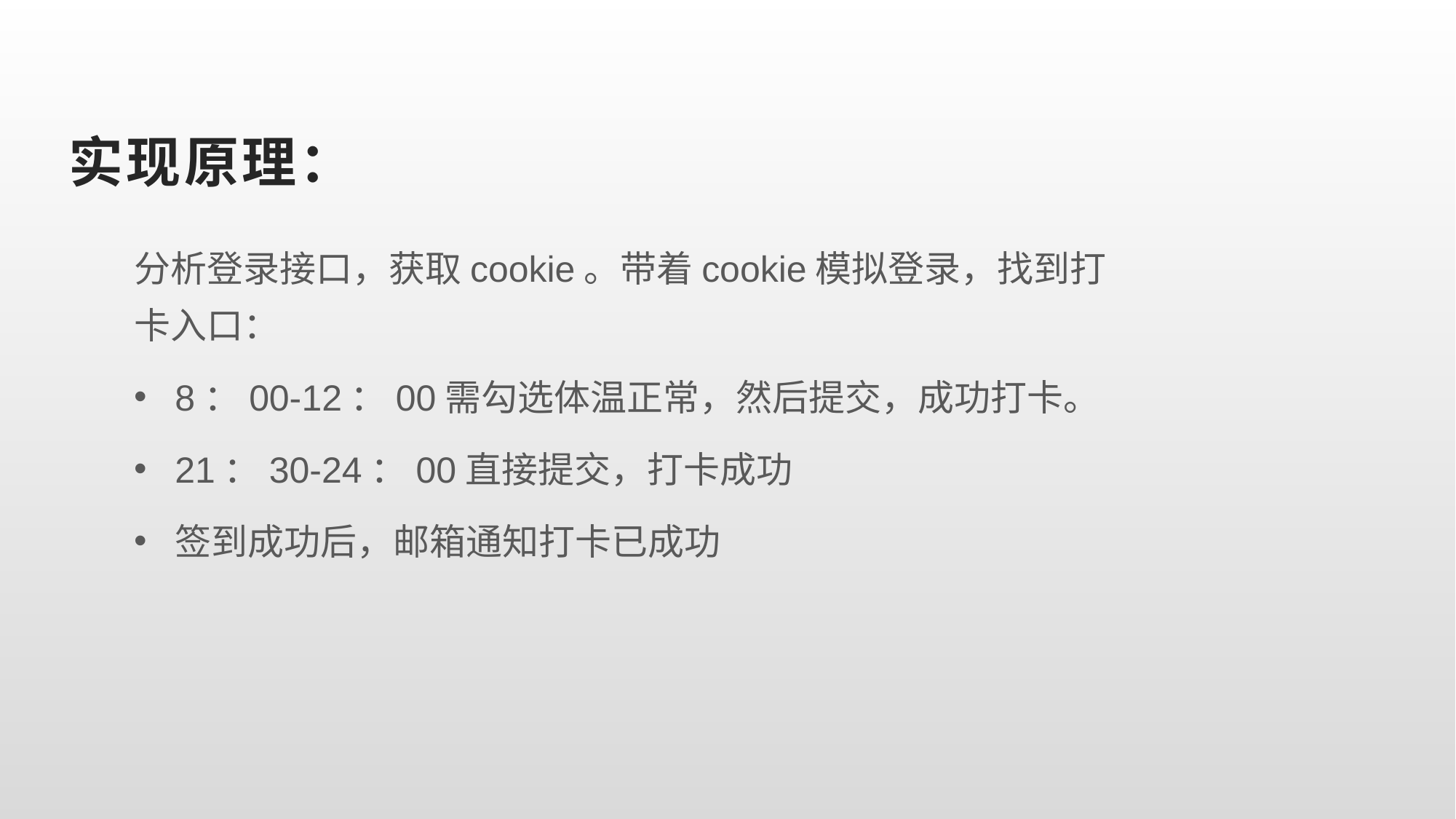

实现原理：
分析登录接口，获取cookie。带着cookie模拟登录，找到打卡入口：
8：00-12：00需勾选体温正常，然后提交，成功打卡。
21：30-24：00直接提交，打卡成功
签到成功后，邮箱通知打卡已成功